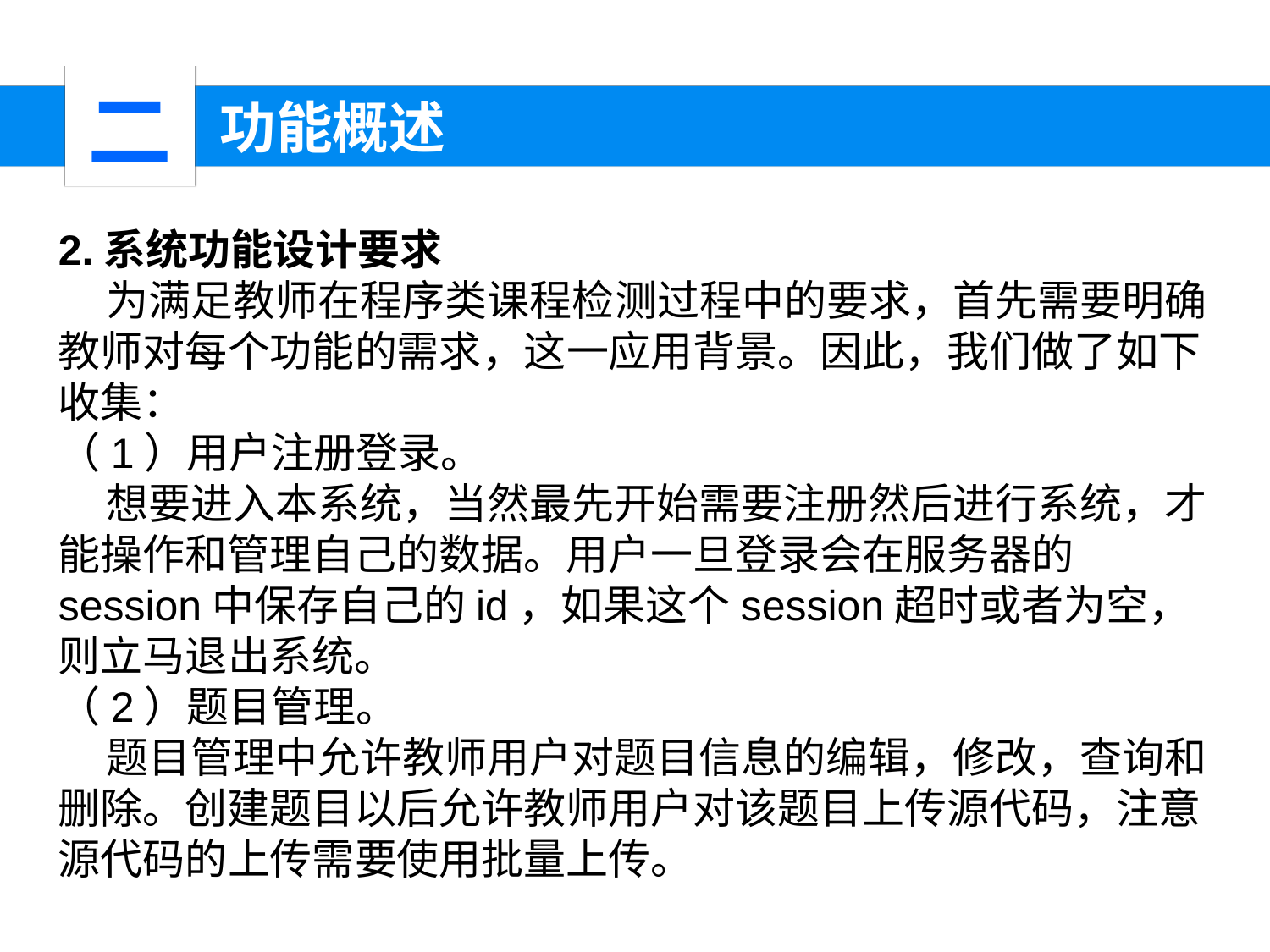

二
               功能概述
2.系统功能设计要求
    为满足教师在程序类课程检测过程中的要求，首先需要明确教师对每个功能的需求，这一应用背景。因此，我们做了如下收集：
（1）用户注册登录。
    想要进入本系统，当然最先开始需要注册然后进行系统，才能操作和管理自己的数据。用户一旦登录会在服务器的session中保存自己的id，如果这个session超时或者为空，则立马退出系统。
（2）题目管理。
    题目管理中允许教师用户对题目信息的编辑，修改，查询和删除。创建题目以后允许教师用户对该题目上传源代码，注意源代码的上传需要使用批量上传。
XXXX年
XXXX年